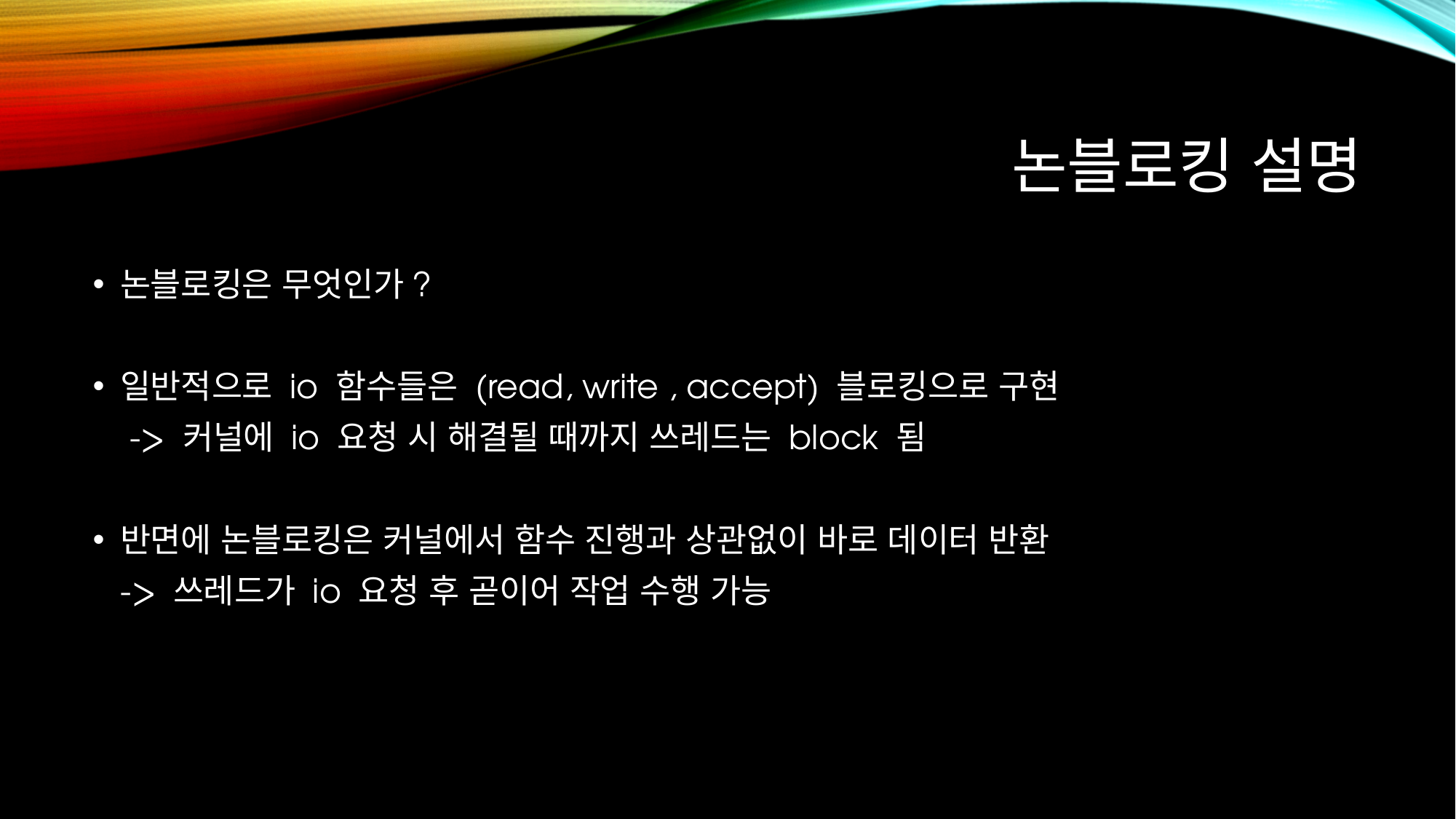

# 논블로킹 설명
논블로킹은 무엇인가?

일반적으로 io 함수들은 (read, write , accept) 블로킹으로 구현
    -> 커널에 io 요청 시 해결될 때까지 쓰레드는 block 됨

반면에 논블로킹은 커널에서 함수 진행과 상관없이 바로 데이터 반환
   -> 쓰레드가 io 요청 후 곧이어 작업 수행 가능